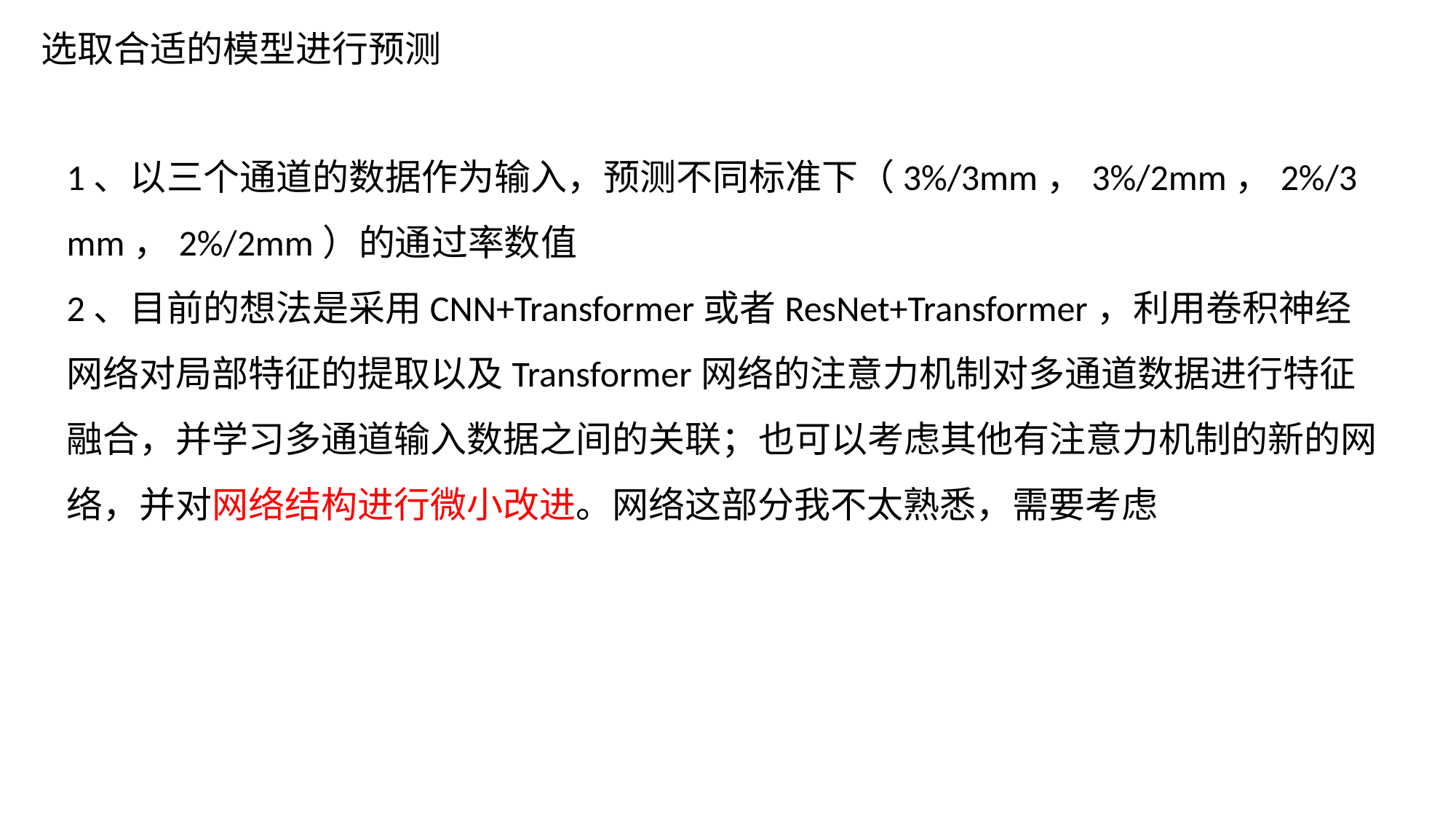

选取合适的模型进行预测
1、以三个通道的数据作为输入，预测不同标准下（3%/3mm，3%/2mm，2%/3 mm，2%/2mm）的通过率数值
2、目前的想法是采用CNN+Transformer或者ResNet+Transformer，利用卷积神经网络对局部特征的提取以及Transformer网络的注意力机制对多通道数据进行特征融合，并学习多通道输入数据之间的关联；也可以考虑其他有注意力机制的新的网络，并对网络结构进行微小改进。网络这部分我不太熟悉，需要考虑